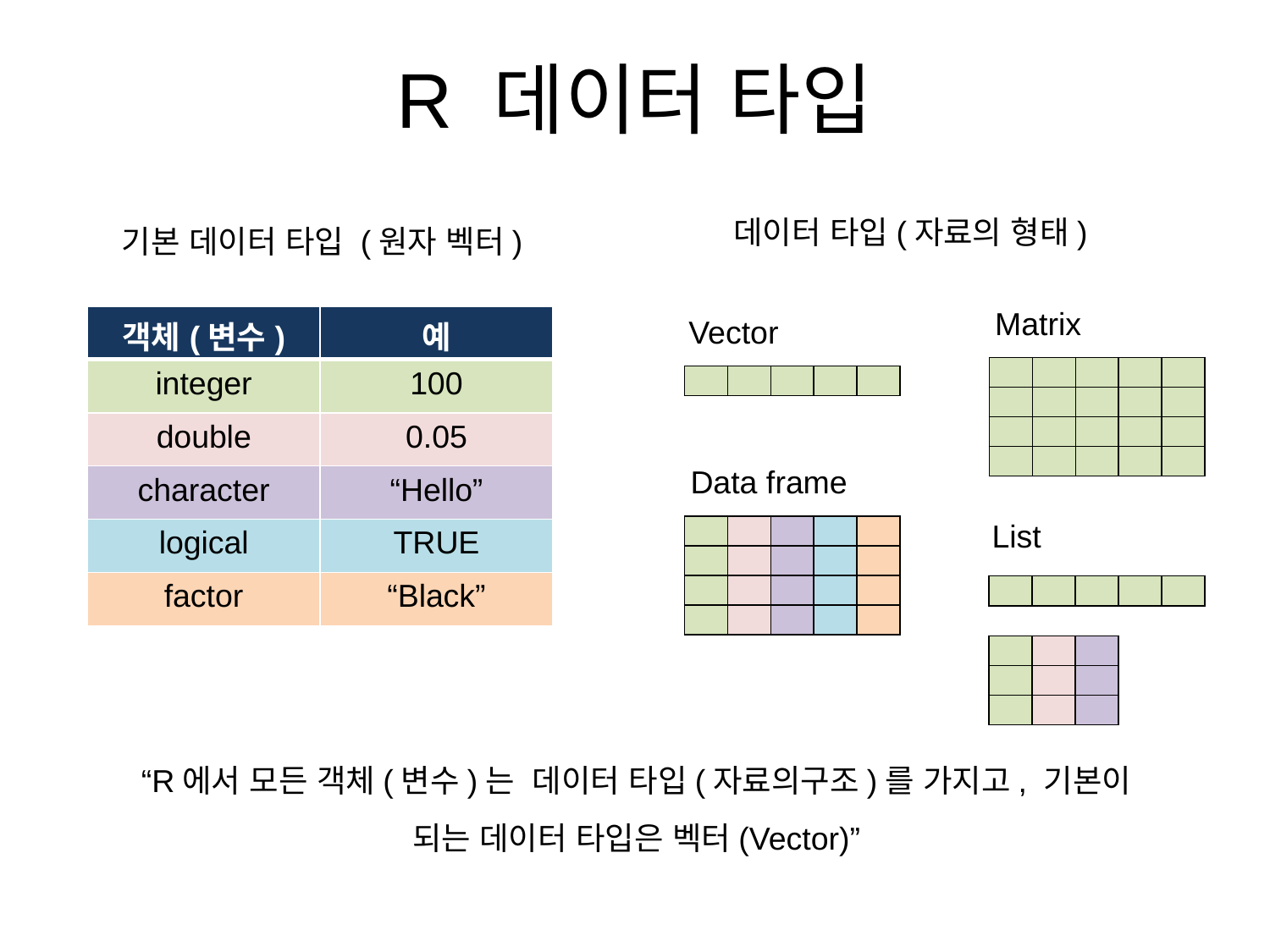

# R 데이터 타입
기본 데이터 타입 (원자 벡터)
데이터 타입(자료의 형태)
Matrix
| 객체(변수) | 예 |
| --- | --- |
| integer | 100 |
| double | 0.05 |
| character | “Hello” |
| logical | TRUE |
| factor | “Black” |
Vector
|  |  |  |  |  |
| --- | --- | --- | --- | --- |
|  |  |  |  |  |
|  |  |  |  |  |
|  |  |  |  |  |
|  |  |  |  |  |
| --- | --- | --- | --- | --- |
Data frame
List
|  |  |  |  |  |
| --- | --- | --- | --- | --- |
|  |  |  |  |  |
|  |  |  |  |  |
|  |  |  |  |  |
|  |  |  |  |  |
| --- | --- | --- | --- | --- |
|  |  |  |
| --- | --- | --- |
|  |  |  |
|  |  |  |
“R에서 모든 객체(변수)는  데이터 타입(자료의구조)를 가지고, 기본이 되는 데이터 타입은 벡터(Vector)”